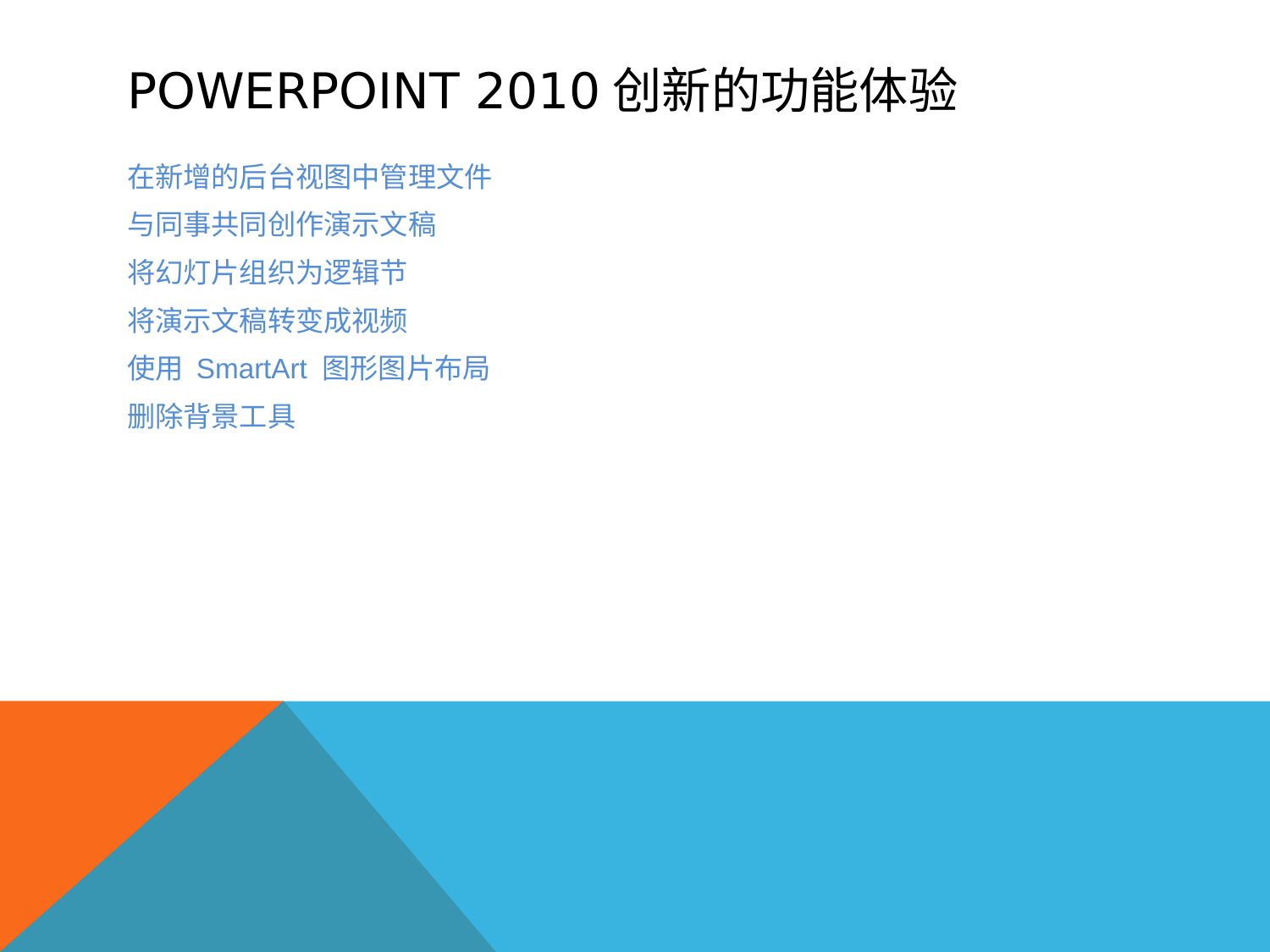

# PowerPoint 2010创新的功能体验
在新增的后台视图中管理文件
与同事共同创作演示文稿
将幻灯片组织为逻辑节
将演示文稿转变成视频
使用 SmartArt 图形图片布局
删除背景工具